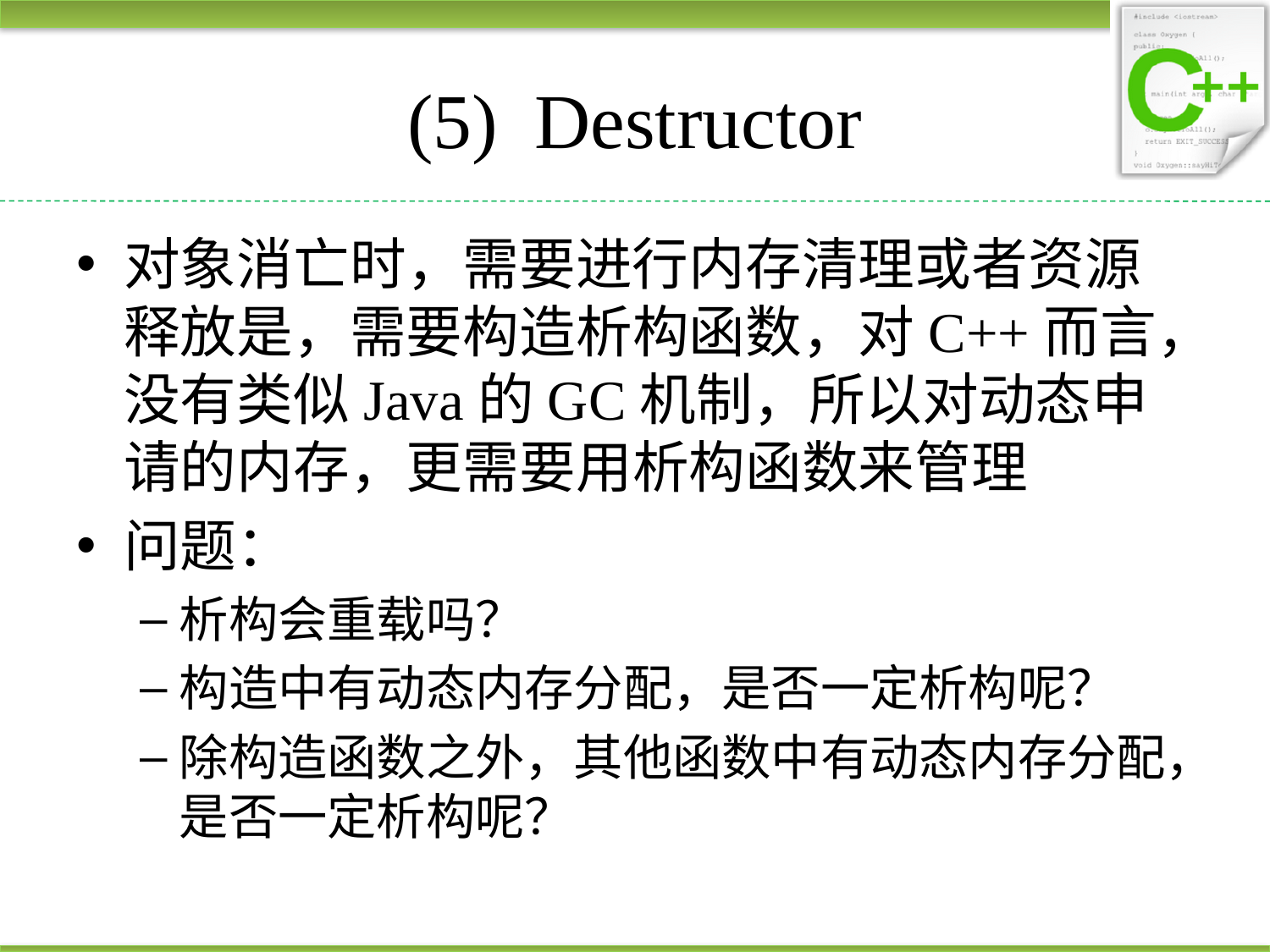

# (5)	Destructor
对象消亡时，需要进行内存清理或者资源释放是，需要构造析构函数，对C++而言，没有类似Java的GC机制，所以对动态申请的内存，更需要用析构函数来管理
问题：
析构会重载吗？
构造中有动态内存分配，是否一定析构呢？
除构造函数之外，其他函数中有动态内存分配，是否一定析构呢？